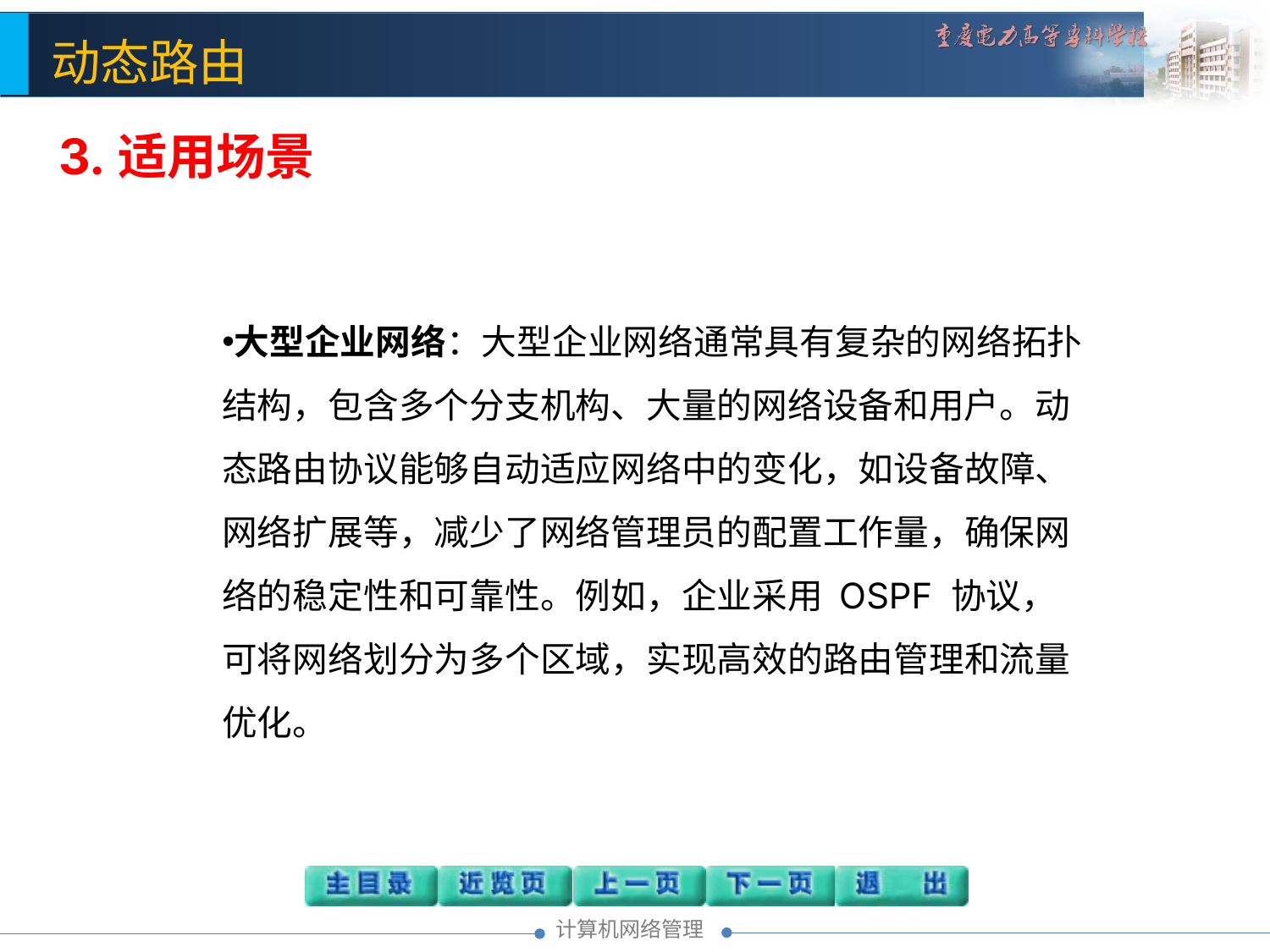

3.适用场景
大型企业网络：大型企业网络通常具有复杂的网络拓扑结构，包含多个分支机构、大量的网络设备和用户。动态路由协议能够自动适应网络中的变化，如设备故障、网络扩展等，减少了网络管理员的配置工作量，确保网络的稳定性和可靠性。例如，企业采用 OSPF 协议，可将网络划分为多个区域，实现高效的路由管理和流量优化。